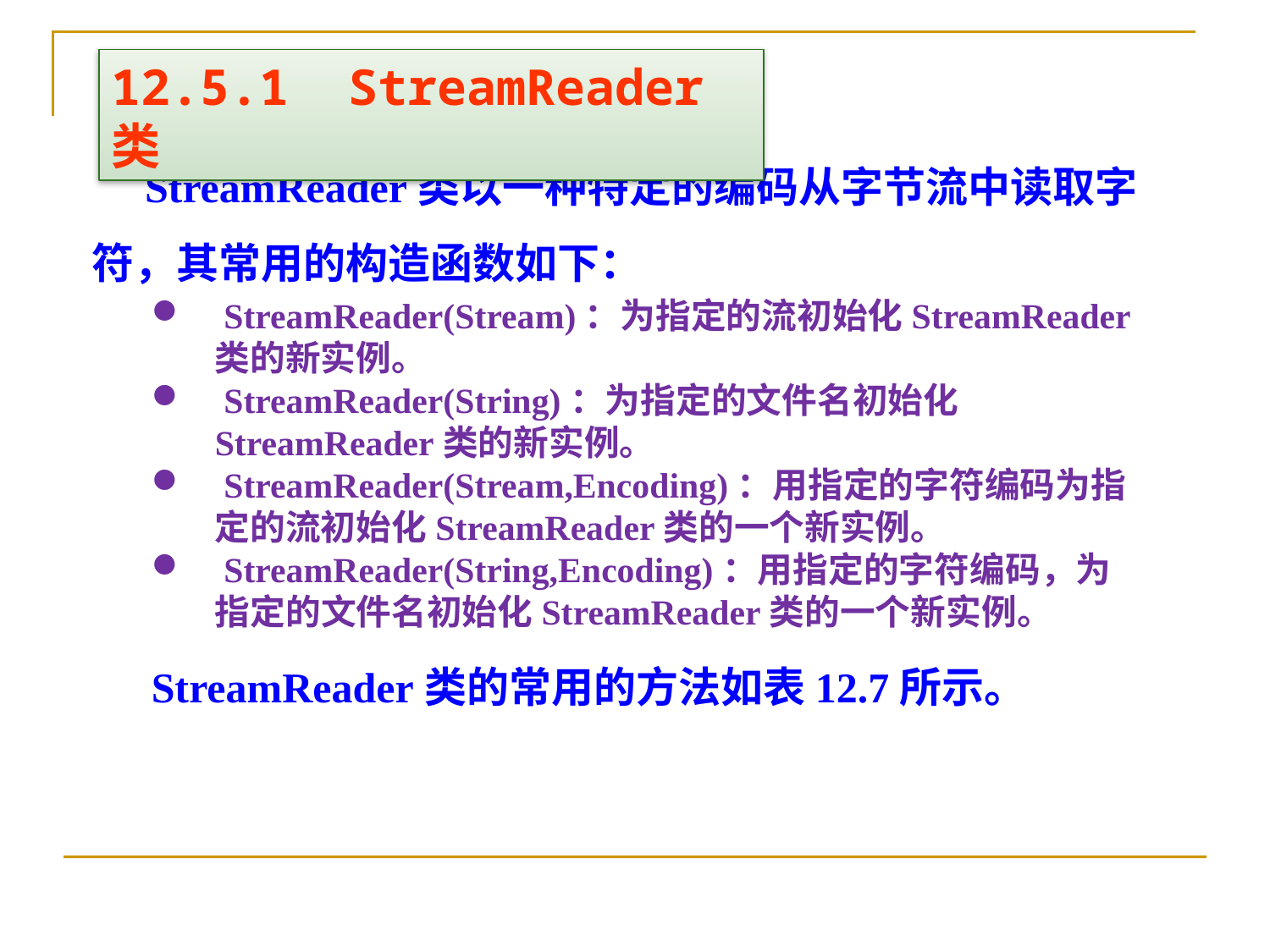

12.5.1  StreamReader类
     StreamReader类以一种特定的编码从字节流中读取字符，其常用的构造函数如下：
 StreamReader(Stream)：为指定的流初始化StreamReader类的新实例。
 StreamReader(String)：为指定的文件名初始化StreamReader类的新实例。
 StreamReader(Stream,Encoding)：用指定的字符编码为指定的流初始化StreamReader类的一个新实例。
 StreamReader(String,Encoding)：用指定的字符编码，为指定的文件名初始化StreamReader类的一个新实例。
StreamReader类的常用的方法如表12.7所示。